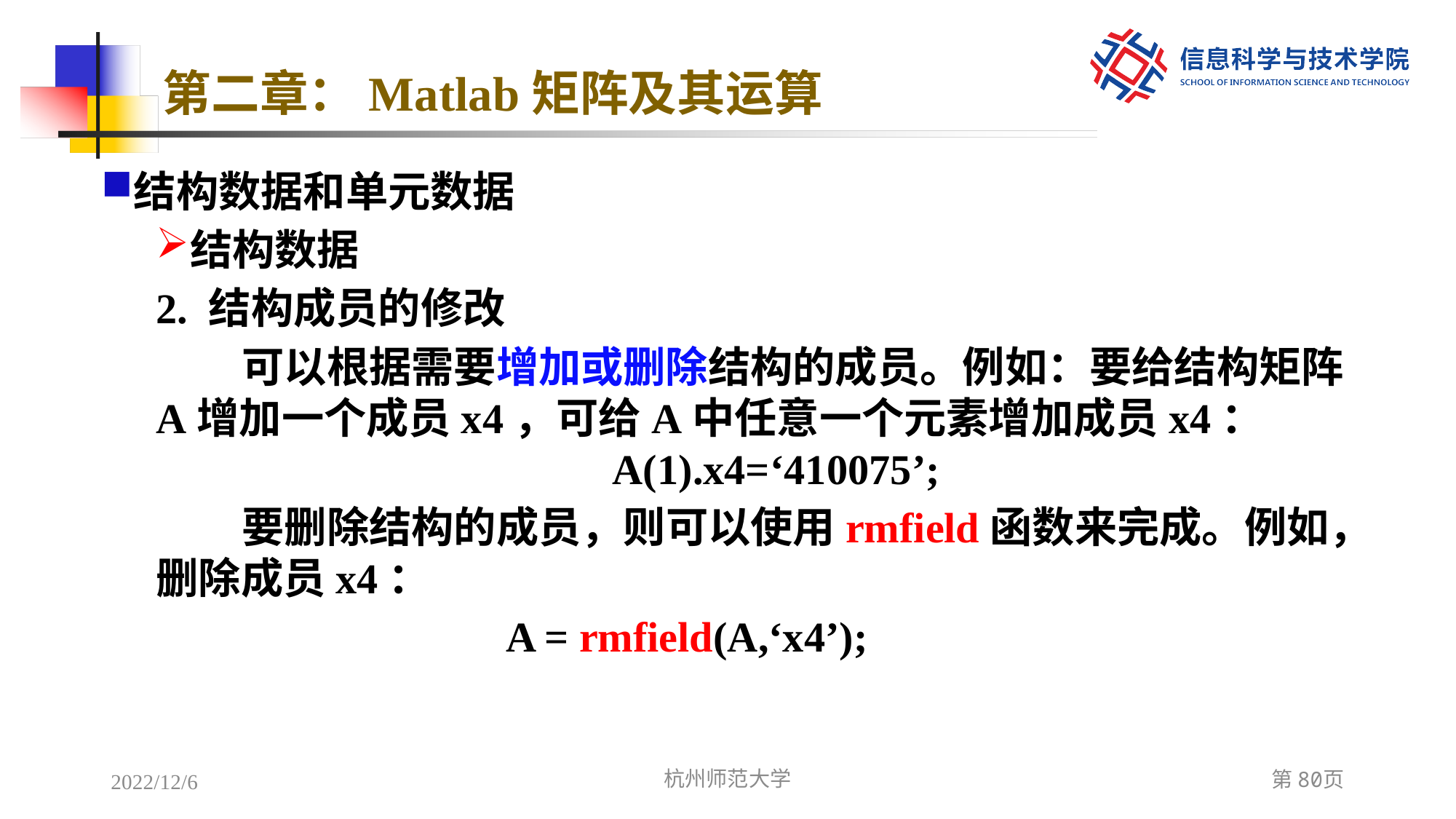

# 第二章：Matlab矩阵及其运算
结构数据和单元数据
结构数据
2. 结构成员的修改
可以根据需要增加或删除结构的成员。例如：要给结构矩阵A增加一个成员x4，可给A中任意一个元素增加成员x4：     					 A(1).x4=‘410075’;
要删除结构的成员，则可以使用rmfield函数来完成。例如，删除成员x4：
                         A = rmfield(A,‘x4’);

2022/12/6
杭州师范大学
第80页